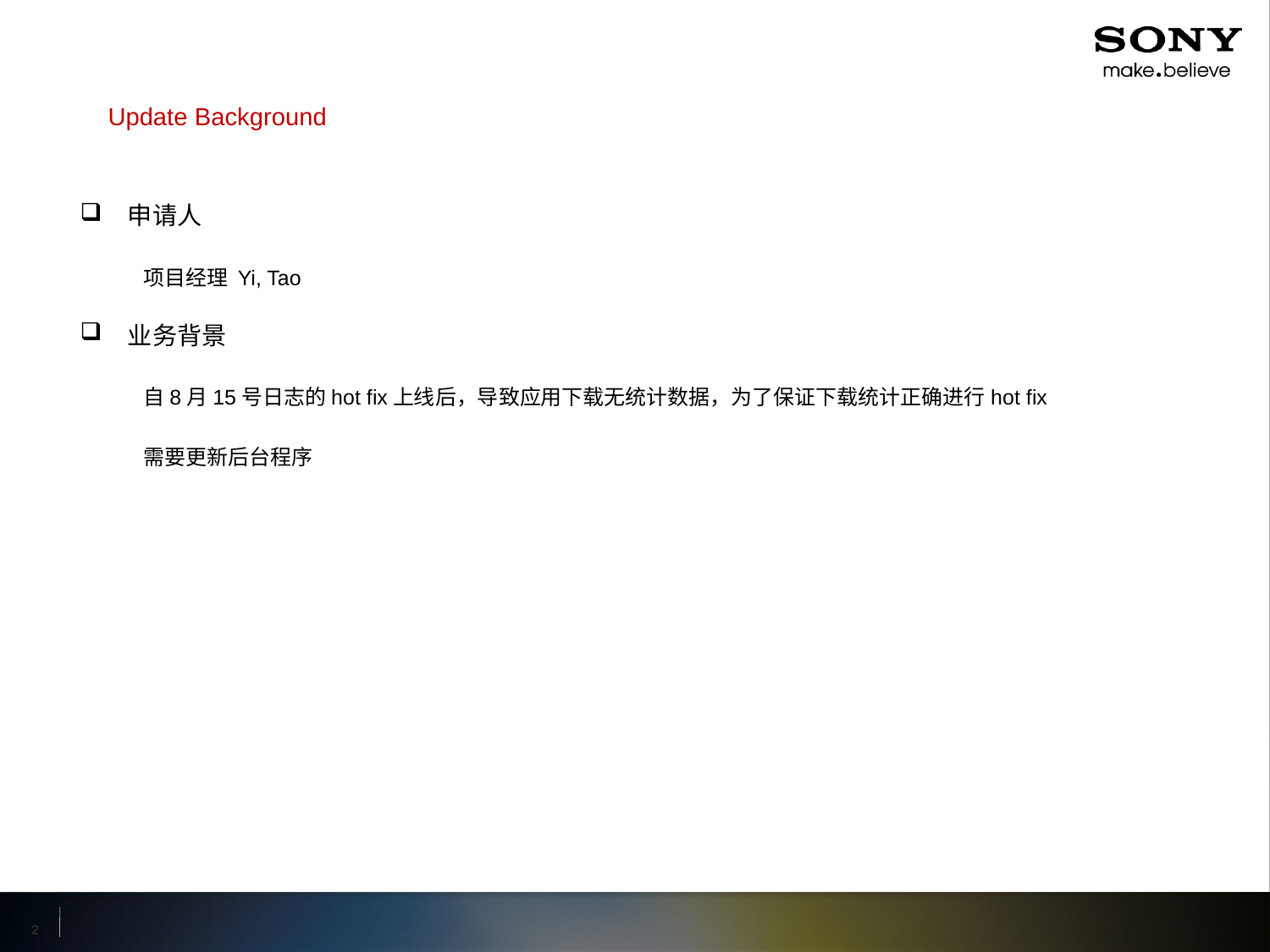

Update Background

申请人
项目经理 Yi, Tao
业务背景
自8月15号日志的hot fix上线后，导致应用下载无统计数据，为了保证下载统计正确进行hot fix
需要更新后台程序